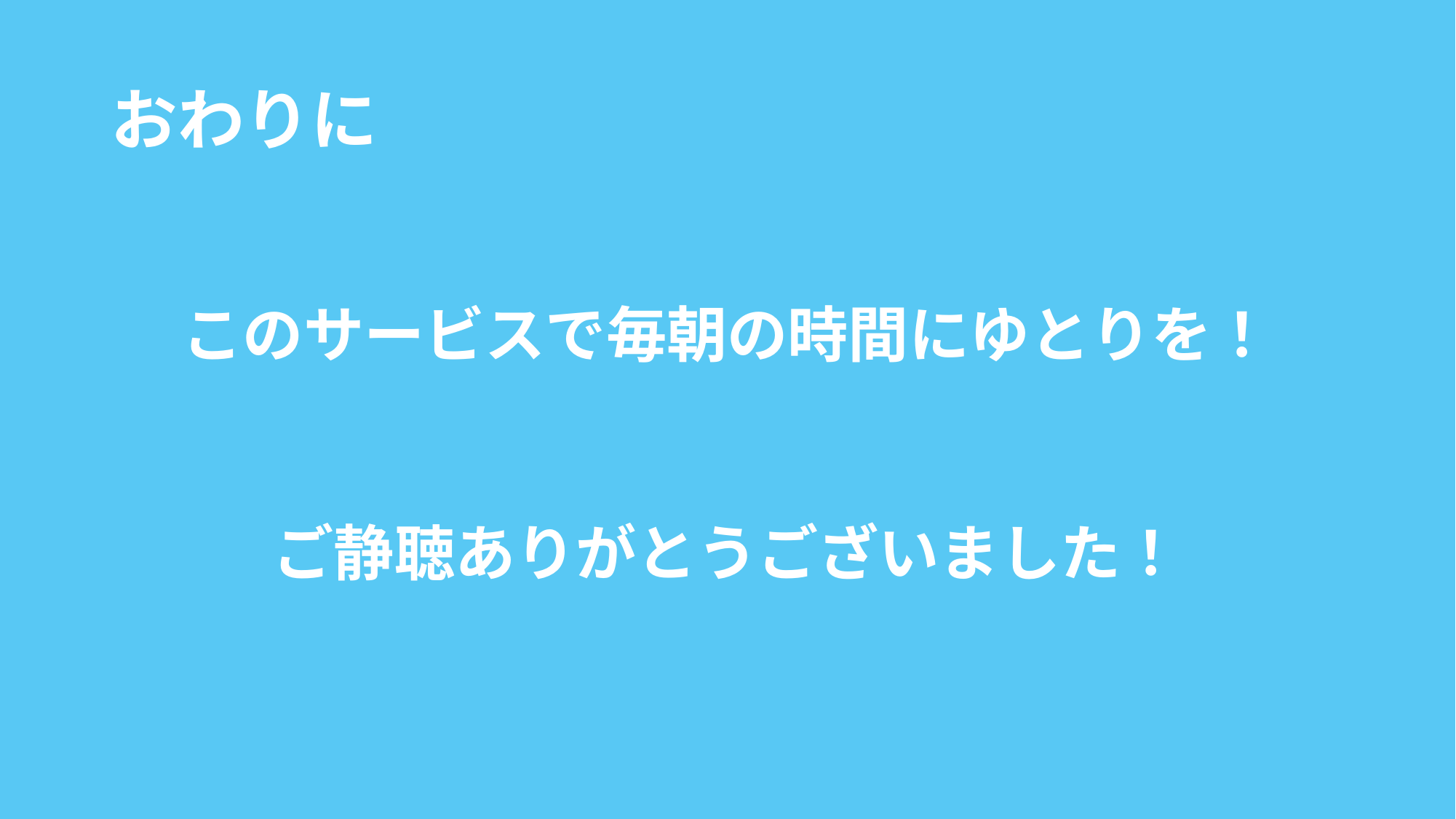

# おわりに

このサービスで毎朝の時間にゆとりを！

ご静聴ありがとうございました！